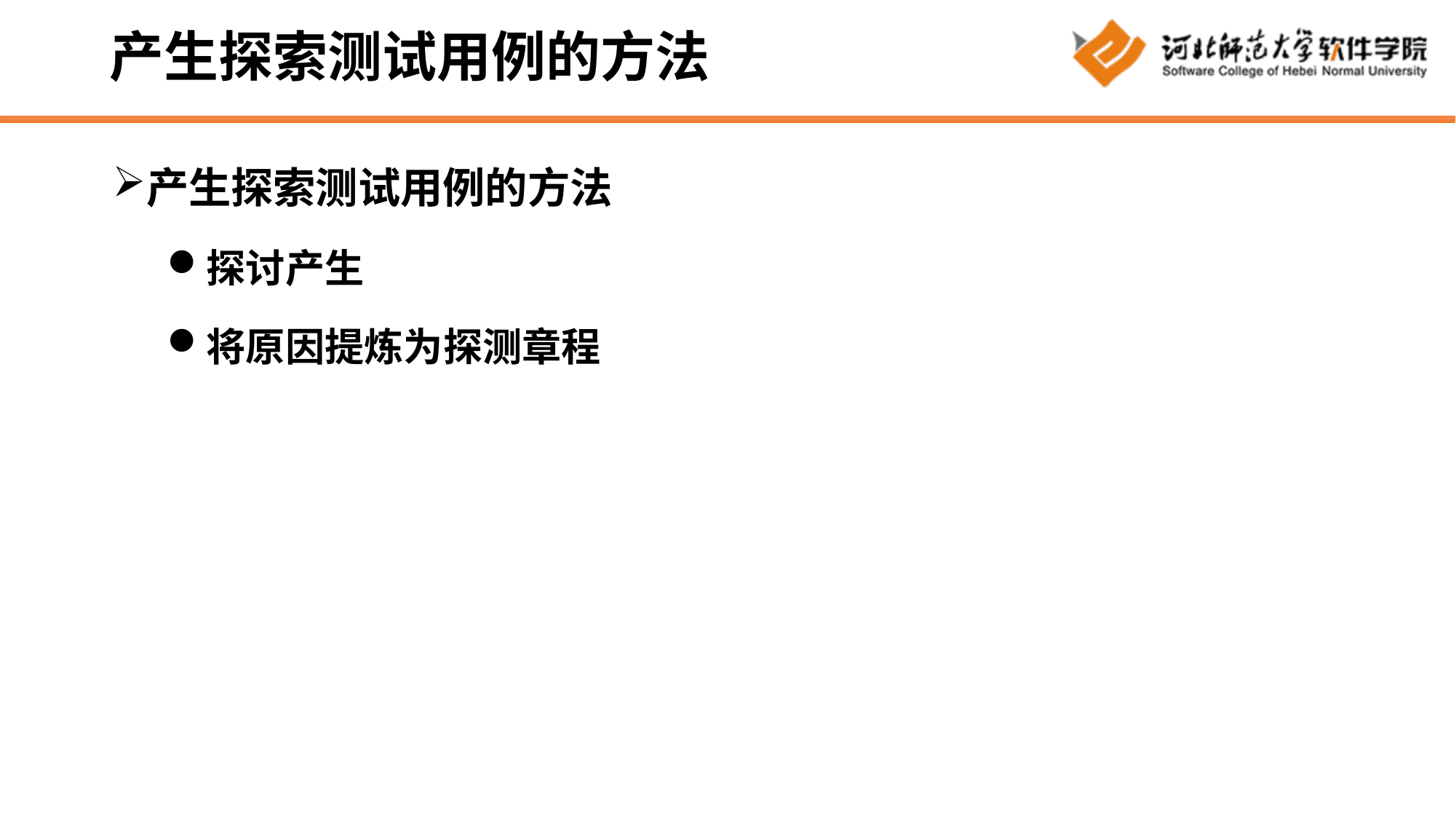

# 产生探索测试用例的方法
产生探索测试用例的方法
探讨产生
将原因提炼为探测章程